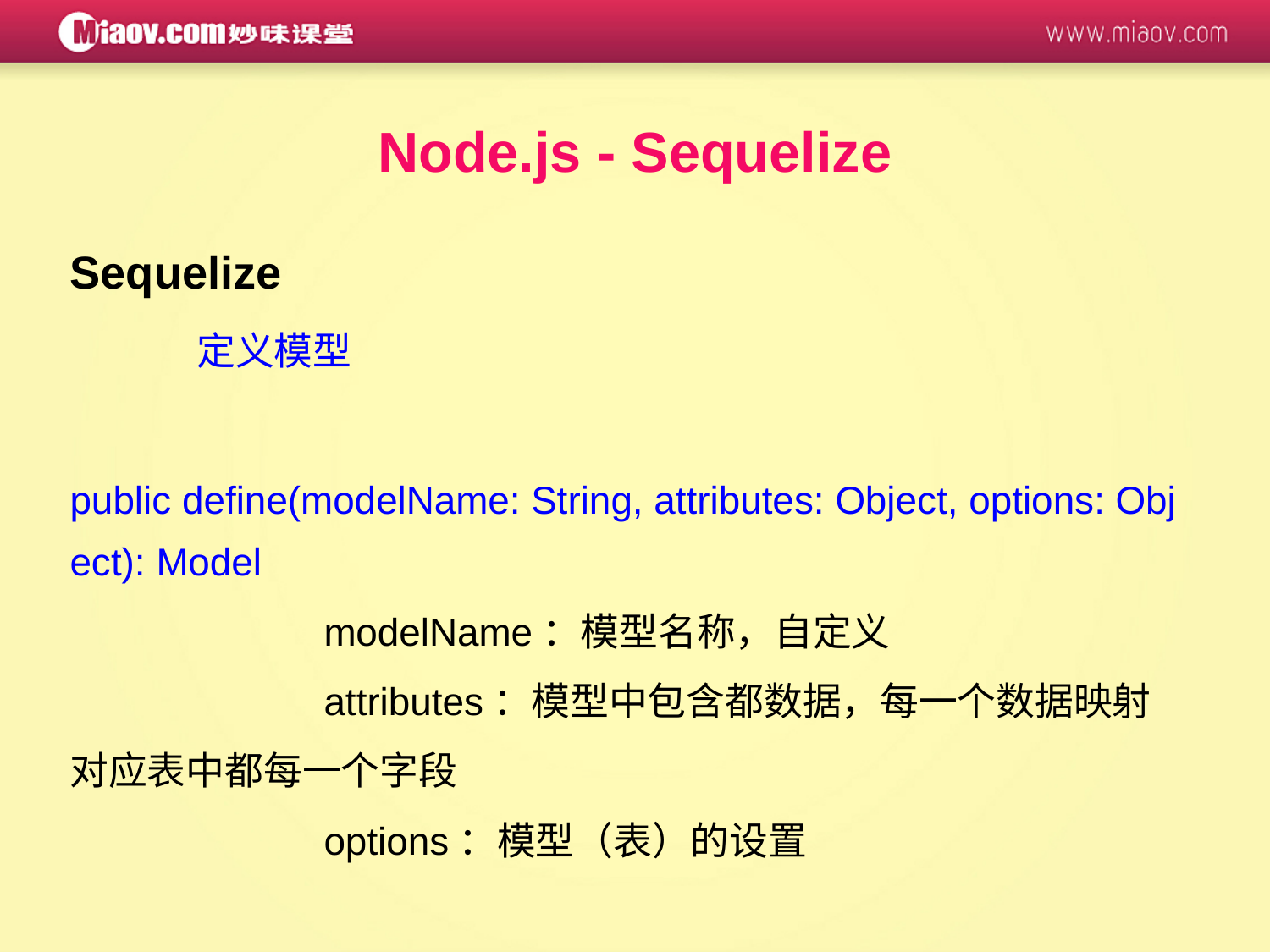

Node.js - Sequelize
Sequelize
	定义模型
		public define(modelName: String, attributes: Object, options: Object): Model
		modelName：模型名称，自定义
		attributes：模型中包含都数据，每一个数据映射对应表中都每一个字段
		options：模型（表）的设置